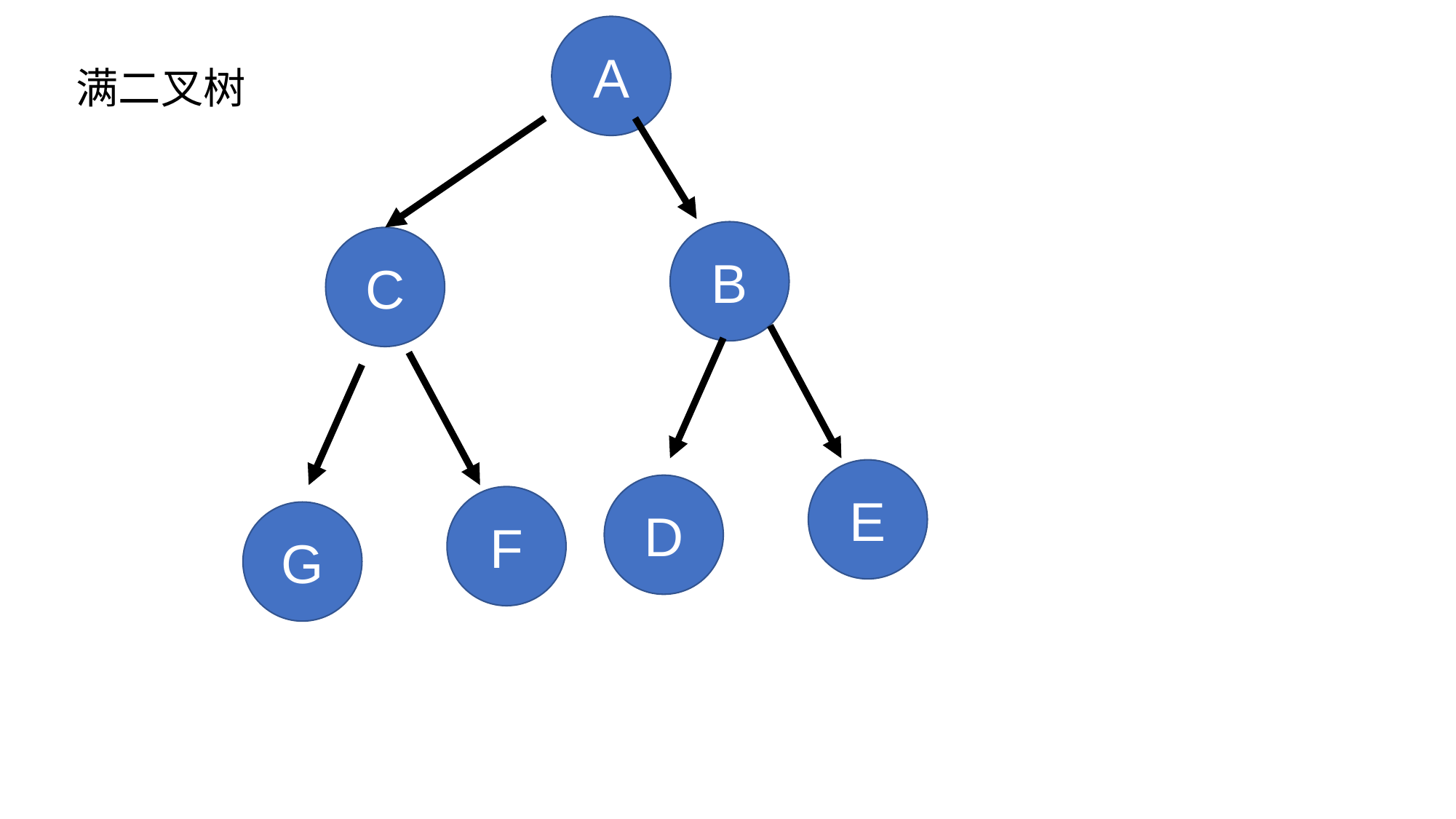

A
满二叉树
B
C
E
D
F
G